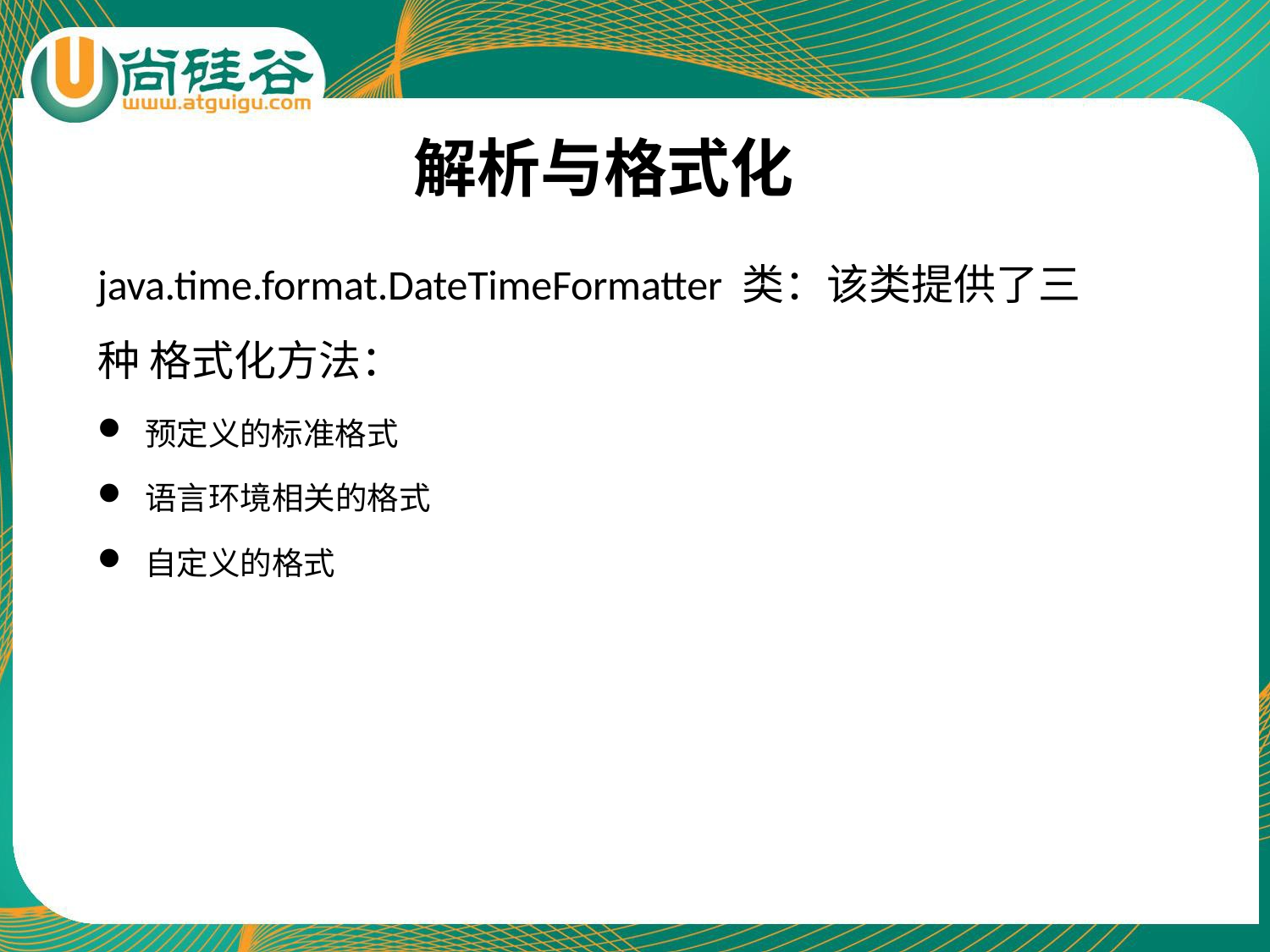

# 解析与格式化
java.time.format.DateTimeFormatter 类：该类提供了三种 格式化方法：
预定义的标准格式
语言环境相关的格式
自定义的格式